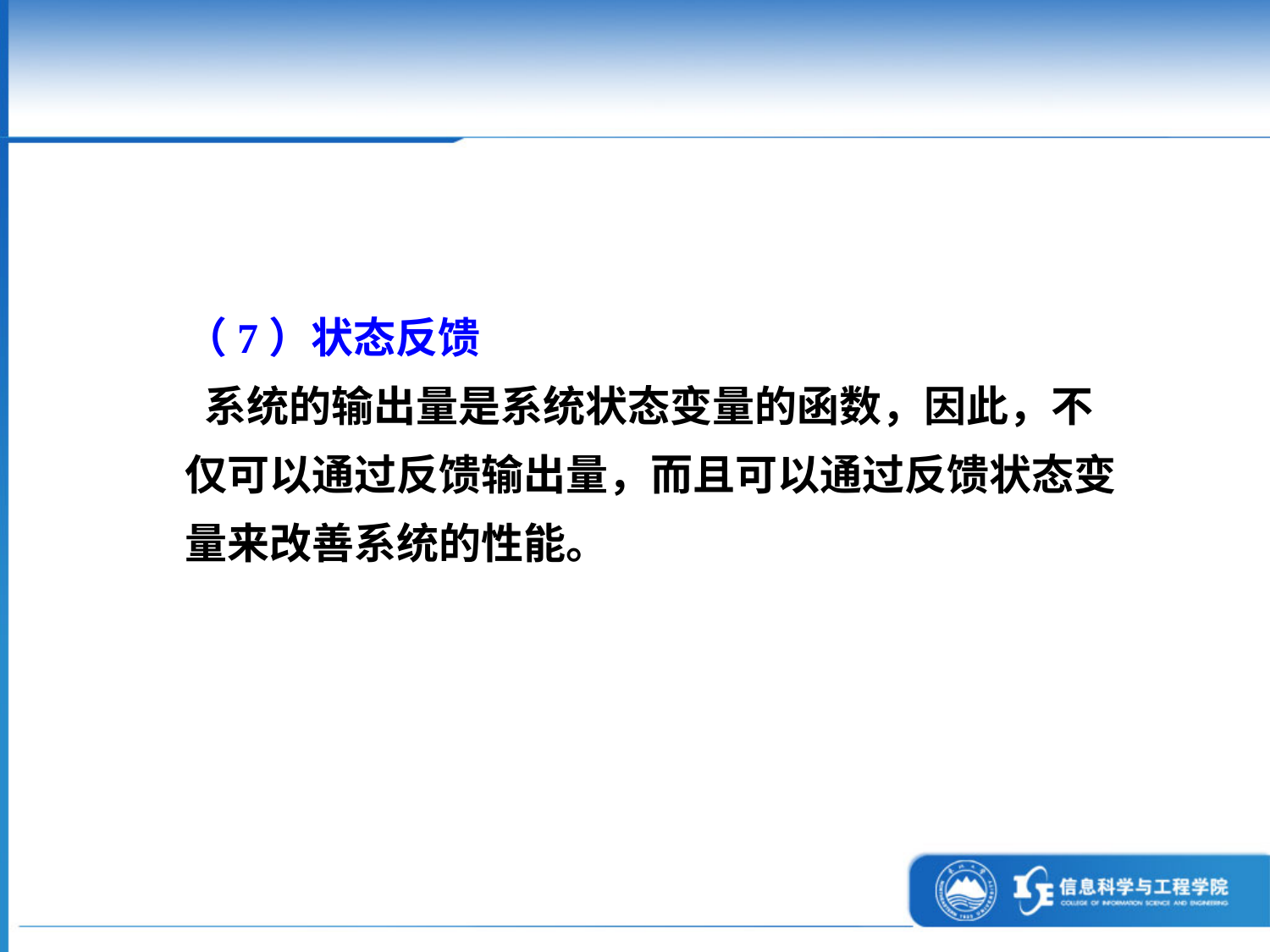

（7）状态反馈
 系统的输出量是系统状态变量的函数，因此，不仅可以通过反馈输出量，而且可以通过反馈状态变量来改善系统的性能。